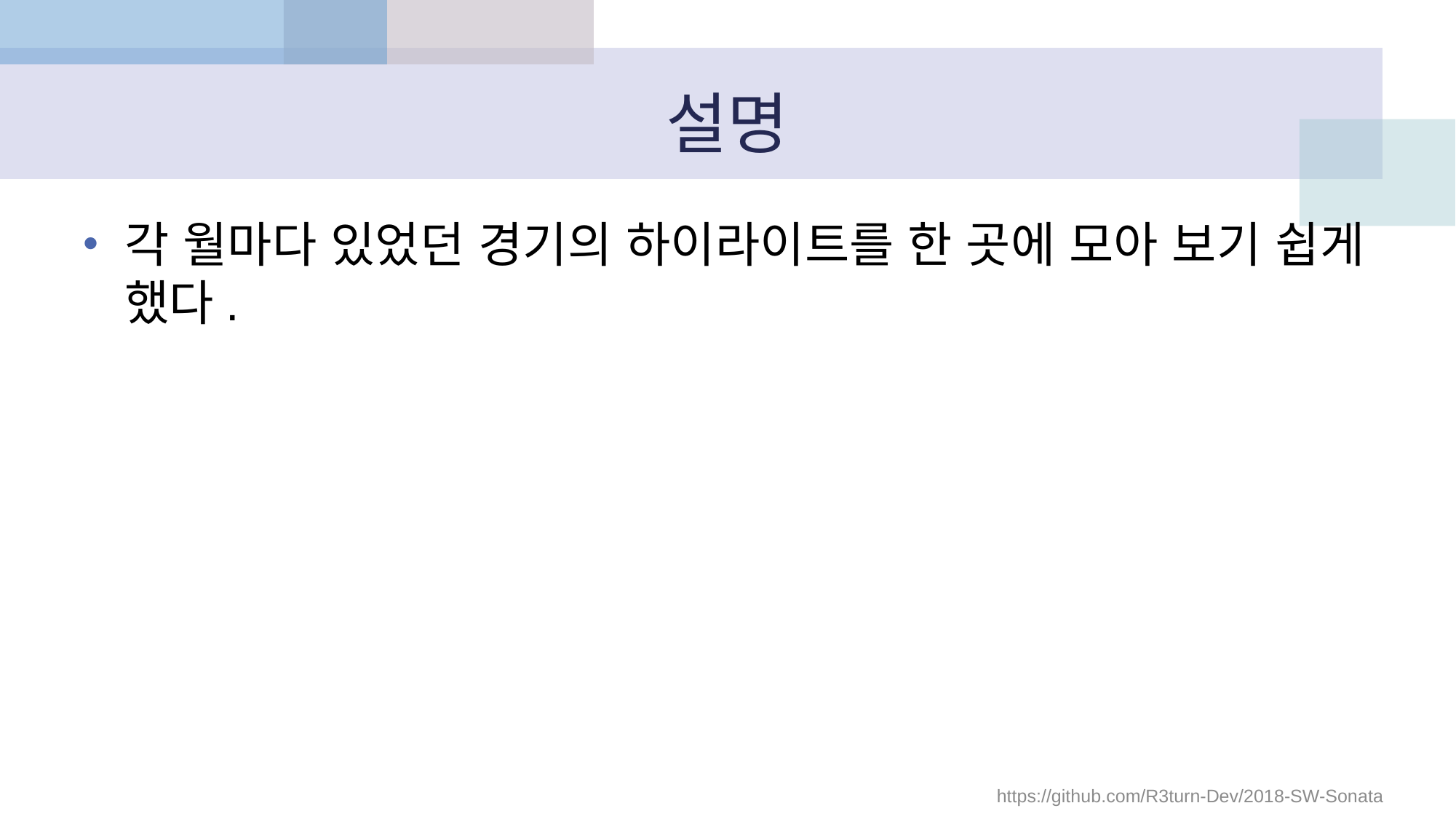

# 설명
각 월마다 있었던 경기의 하이라이트를 한 곳에 모아 보기 쉽게 했다.
https://github.com/R3turn-Dev/2018-SW-Sonata